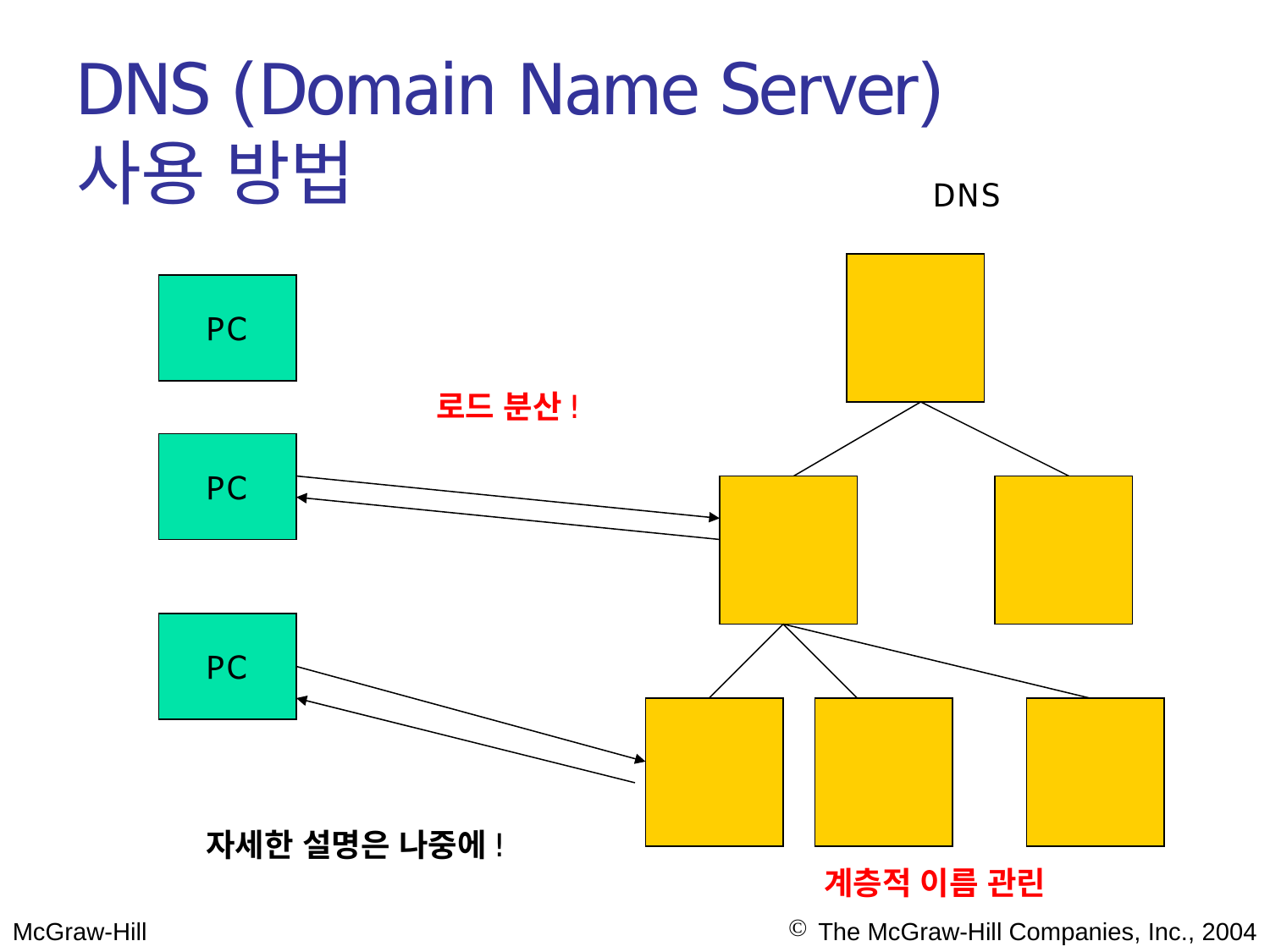

# DNS (Domain Name Server) 사용 방법
DNS

PC
로드 분산!

PC

PC

자세한 설명은 나중에!
계층적 이름 관린